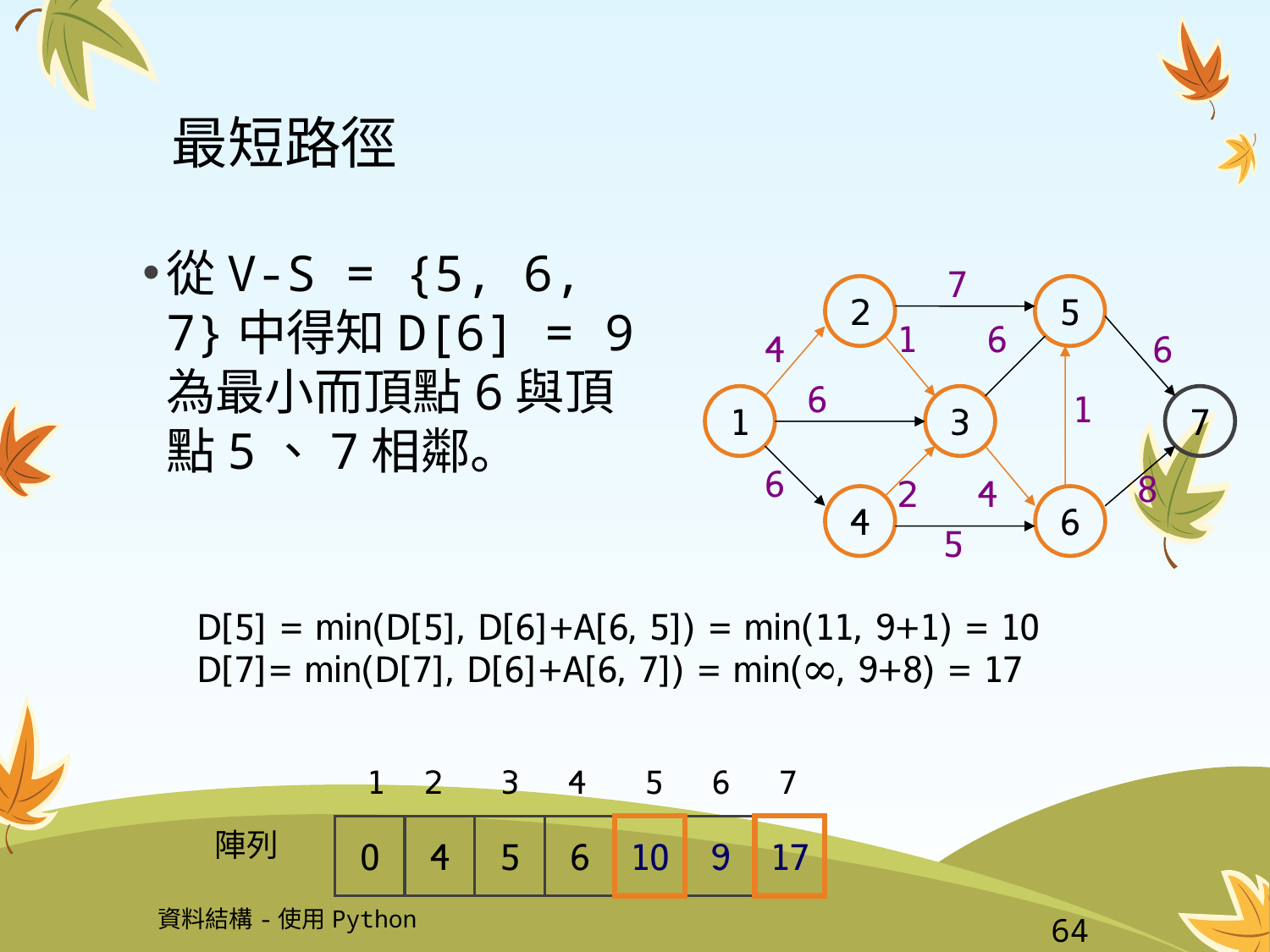

# 最短路徑
從V-S = {5, 6, 7}中得知D[6] = 9為最小而頂點6與頂點5、7相鄰。
7
2
5

1
6

4
6

6
1
1
3
7

6
8
2
4
4
6
5

D[5] = min(D[5], D[6]+A[6, 5]) = min(11, 9+1) = 10 D[7]= min(D[7], D[6]+A[6, 7]) = min(∞, 9+8) = 17
1    2      3     4      5     6     7
0
4
5
6
10
9
17
陣列
資料結構-使用Python
64